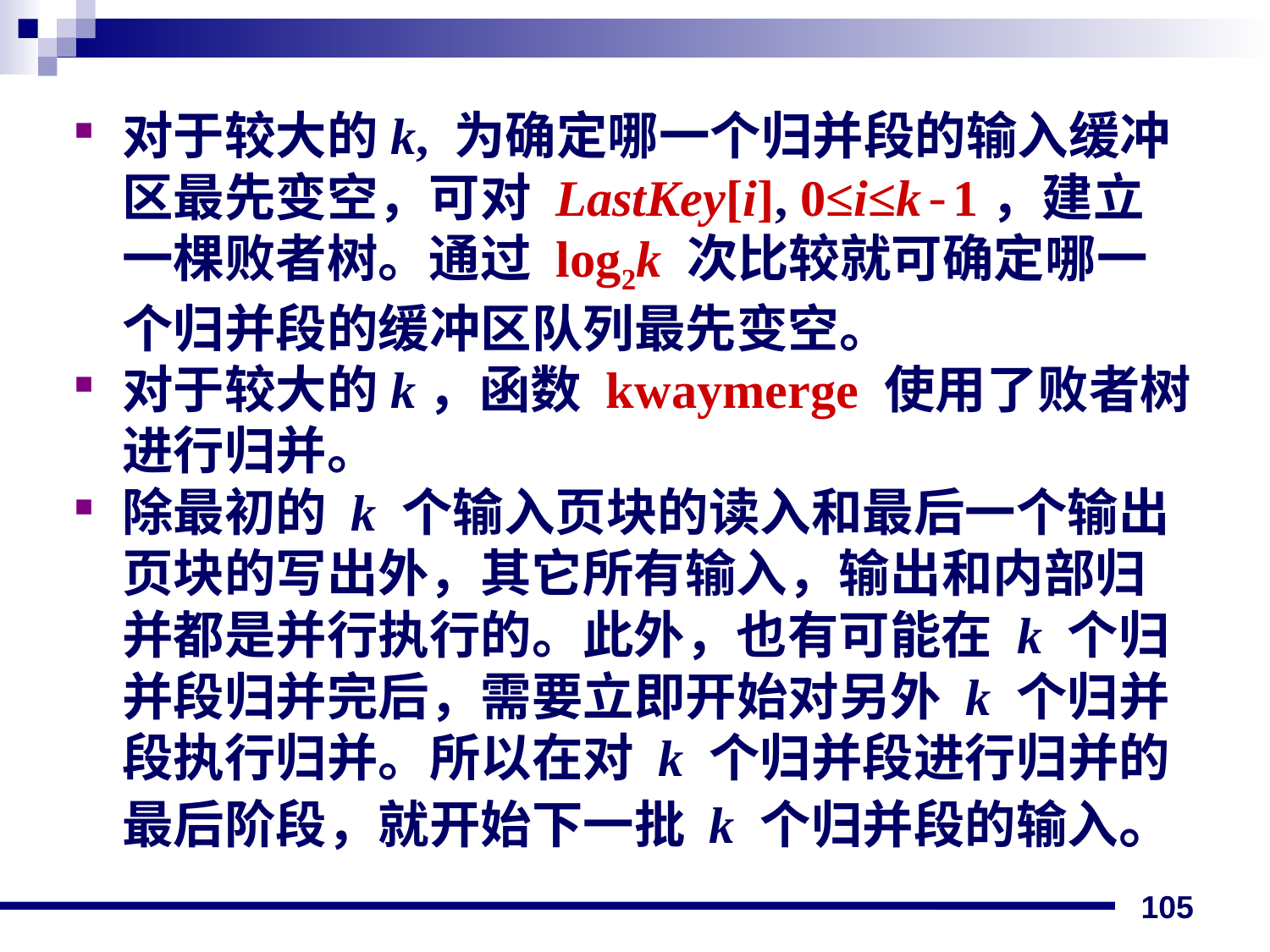

对于较大的k, 为确定哪一个归并段的输入缓冲区最先变空，可对 LastKey[i], 0≤i≤k-1，建立一棵败者树。通过 log2k 次比较就可确定哪一 个归并段的缓冲区队列最先变空。
对于较大的k，函数 kwaymerge 使用了败者树进行归并。
除最初的 k 个输入页块的读入和最后一个输出页块的写出外，其它所有输入，输出和内部归并都是并行执行的。此外，也有可能在 k 个归并段归并完后，需要立即开始对另外 k 个归并段执行归并。所以在对 k 个归并段进行归并的最后阶段，就开始下一批 k 个归并段的输入。
105